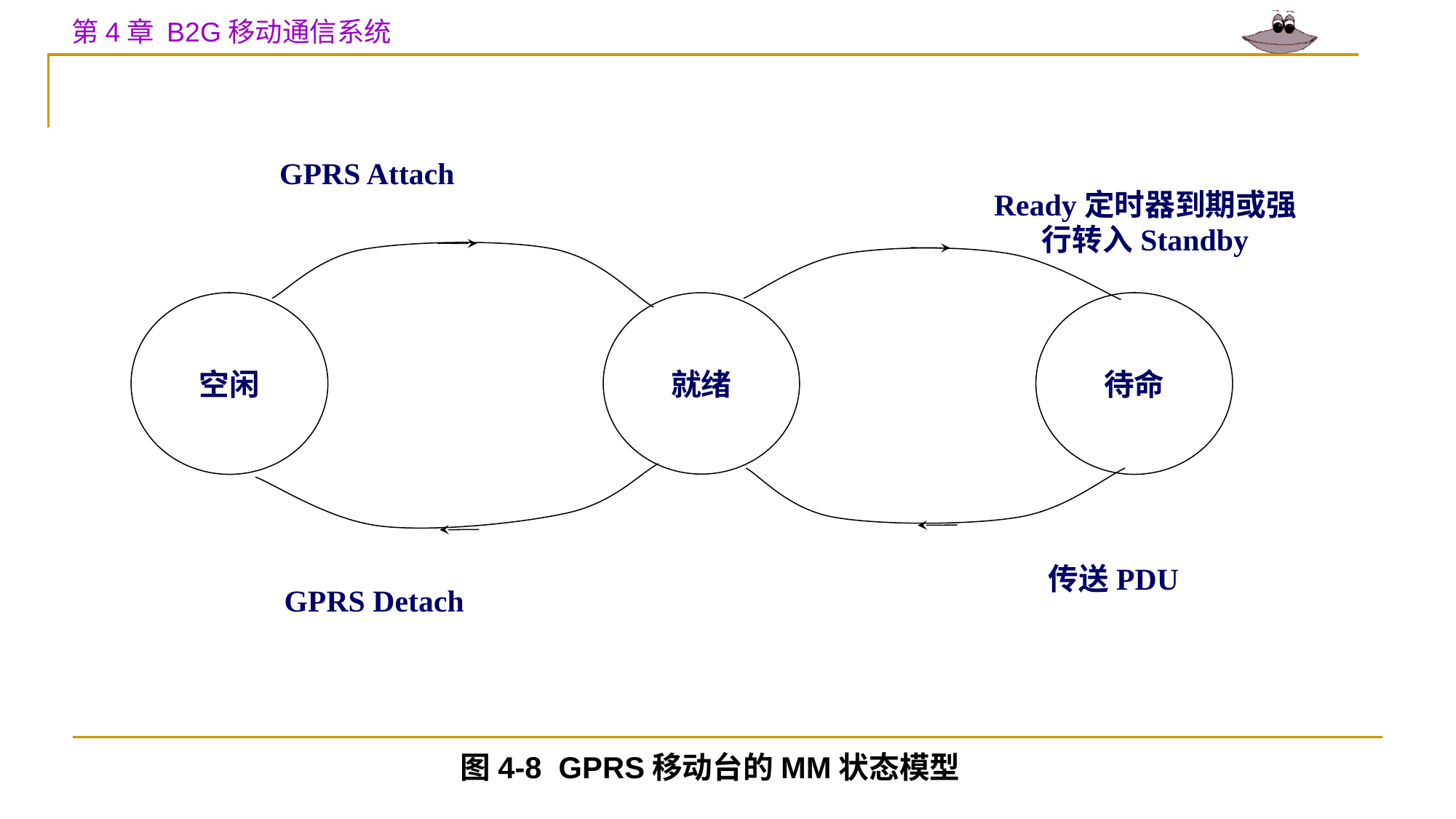

Ready定时器到期或强行转入Standby
GPRS Attach

空闲
就绪
待命

传送PDU

GPRS Detach
图4-8  GPRS移动台的MM状态模型